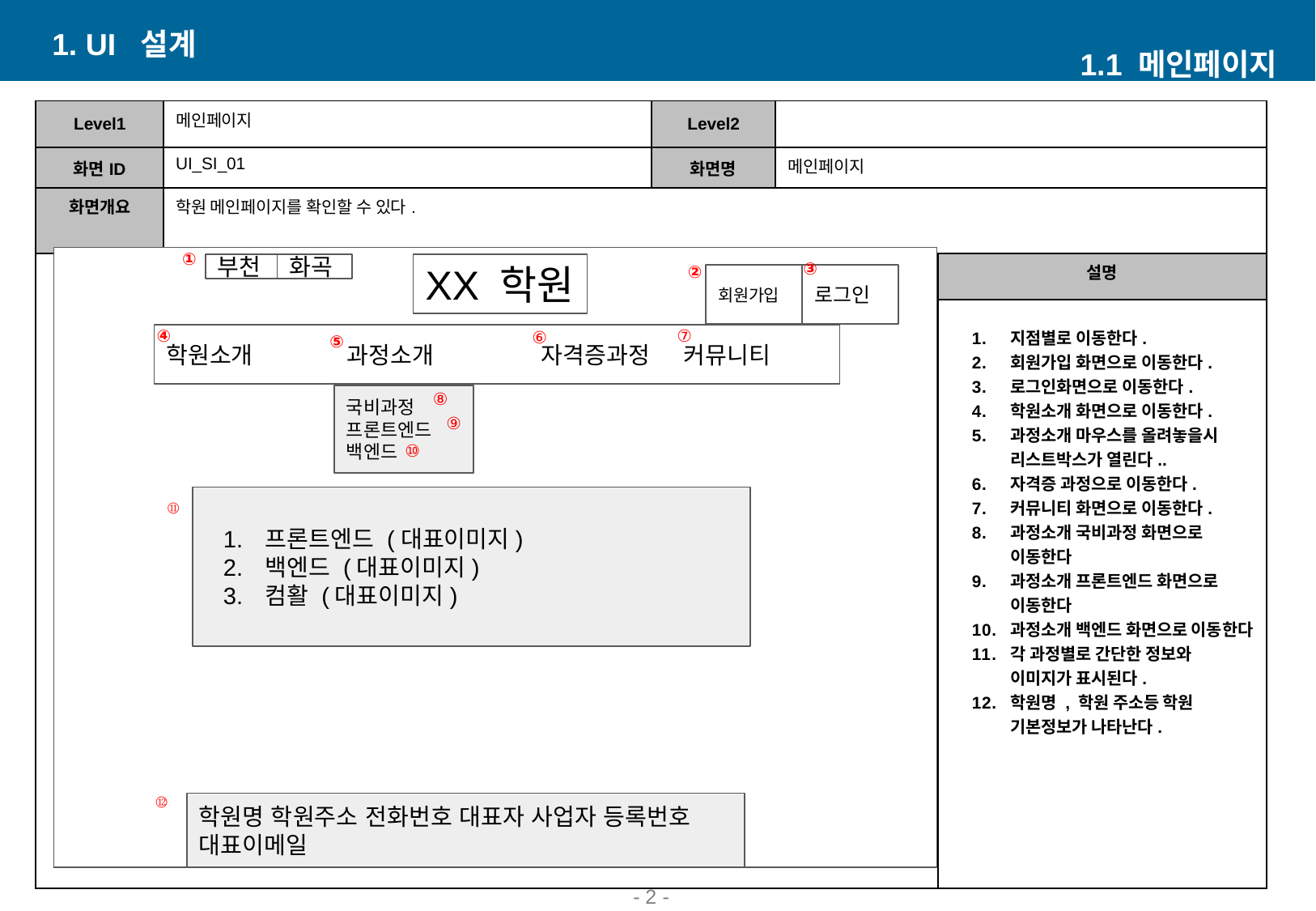

1. UI  설계
1.1 메인페이지
| Level1 | 메인페이지 | Level2 |  |  |
| --- | --- | --- | --- | --- |
| 화면ID | UI\_SI\_01 | 화면명 | 메인페이지 |  |
| 화면개요 | 학원 메인페이지를 확인할 수 있다. |  |  |  |
|  |  |  |  | 설명 |
|  |  |  |  | 지점별로 이동한다. 회원가입 화면으로 이동한다. 로그인화면으로 이동한다. 학원소개 화면으로 이동한다. 과정소개 마우스를 올려놓을시 리스트박스가 열린다.. 자격증 과정으로 이동한다. 커뮤니티 화면으로 이동한다. 과정소개 국비과정 화면으로 이동한다 과정소개 프론트엔드 화면으로 이동한다 과정소개 백엔드 화면으로 이동한다 각 과정별로 간단한 정보와 이미지가 표시된다. 학원명 , 학원 주소등 학원 기본정보가 나타난다. |
①

③
부천
화곡
XX 학원

②
회원가입
로그인

⑦
⑥
④
학원소개              과정소개                자격증과정     커뮤니티
⑥
⑤
③
⑧
국비과정
프론트엔드
백엔드
⑨
⑩
①
⑪
프론트엔드 (대표이미지)
백엔드 (대표이미지)
컴활 (대표이미지)
⑫
학원명 학원주소 전화번호 대표자 사업자 등록번호 대표이메일
- 2 -
⑬
⑥
⑦
⑫
①
⑤
④
⑩
③
⑧
②
⑨
⑪